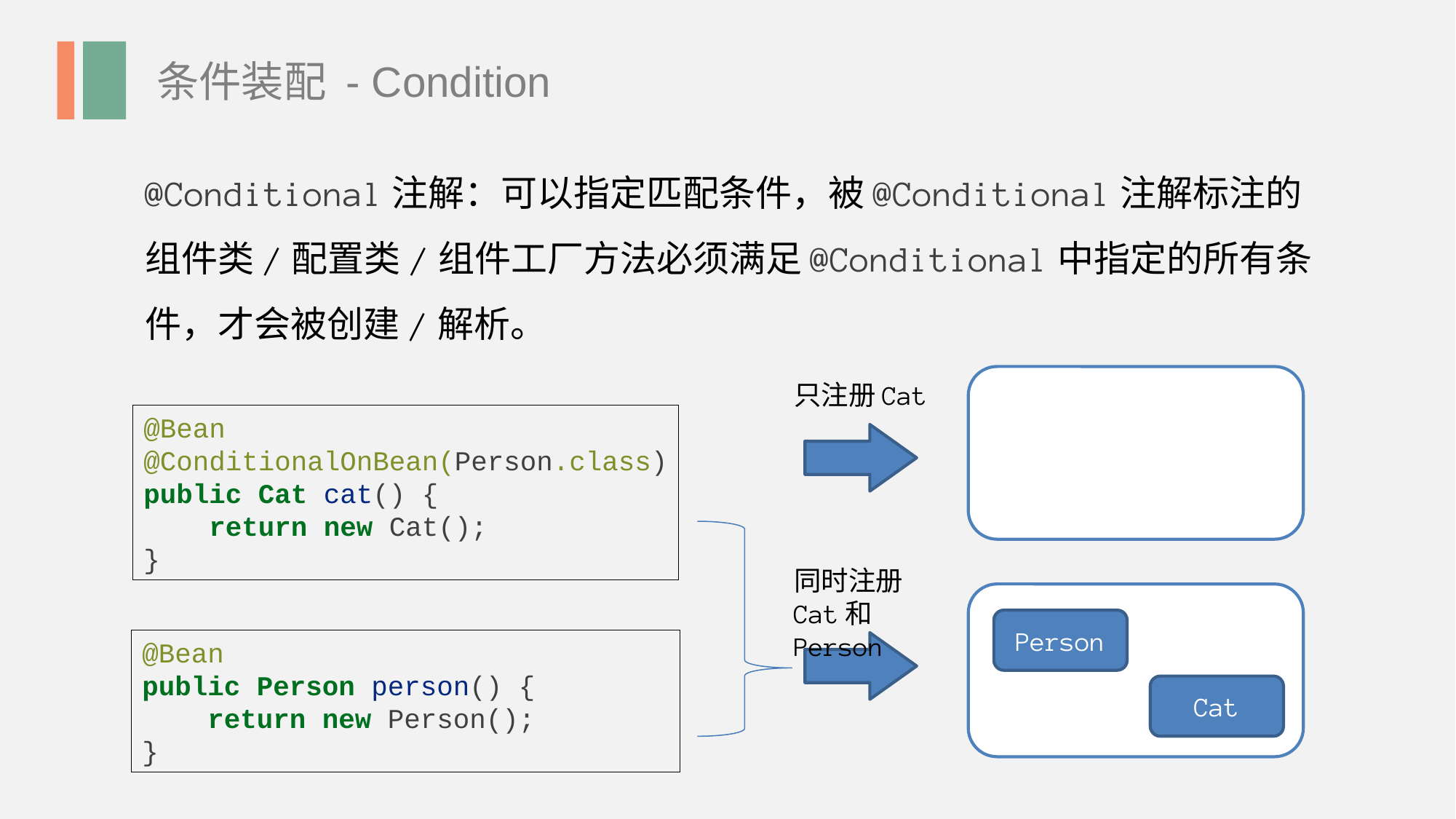

条件装配 - Condition
@Conditional注解：可以指定匹配条件，被@Conditional注解标注的组件类/配置类/组件工厂方法必须满足@Conditional中指定的所有条件，才会被创建/解析。

只注册Cat
@Bean
@ConditionalOnBean(Person.class)
public Cat cat() {
    return new Cat();
}

同时注册
Cat和Person

Person
@Bean
public Person person() {
    return new Person();
}

Cat